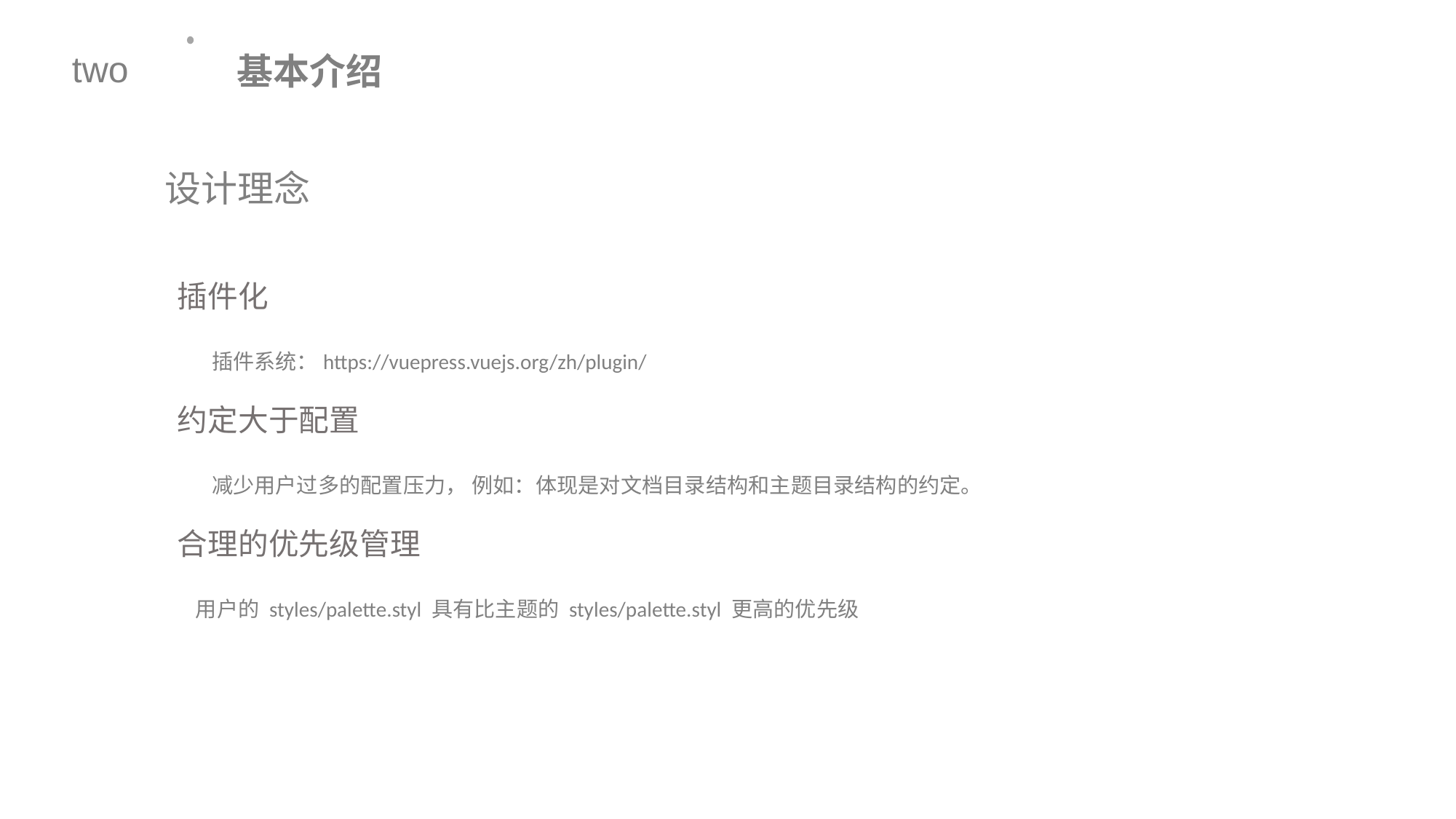

基本介绍
two
设计理念
插件化
    插件系统：https://vuepress.vuejs.org/zh/plugin/
约定大于配置
    减少用户过多的配置压力， 例如：体现是对文档目录结构和主题目录结构的约定。
合理的优先级管理
   用户的 styles/palette.styl 具有比主题的 styles/palette.styl 更高的优先级